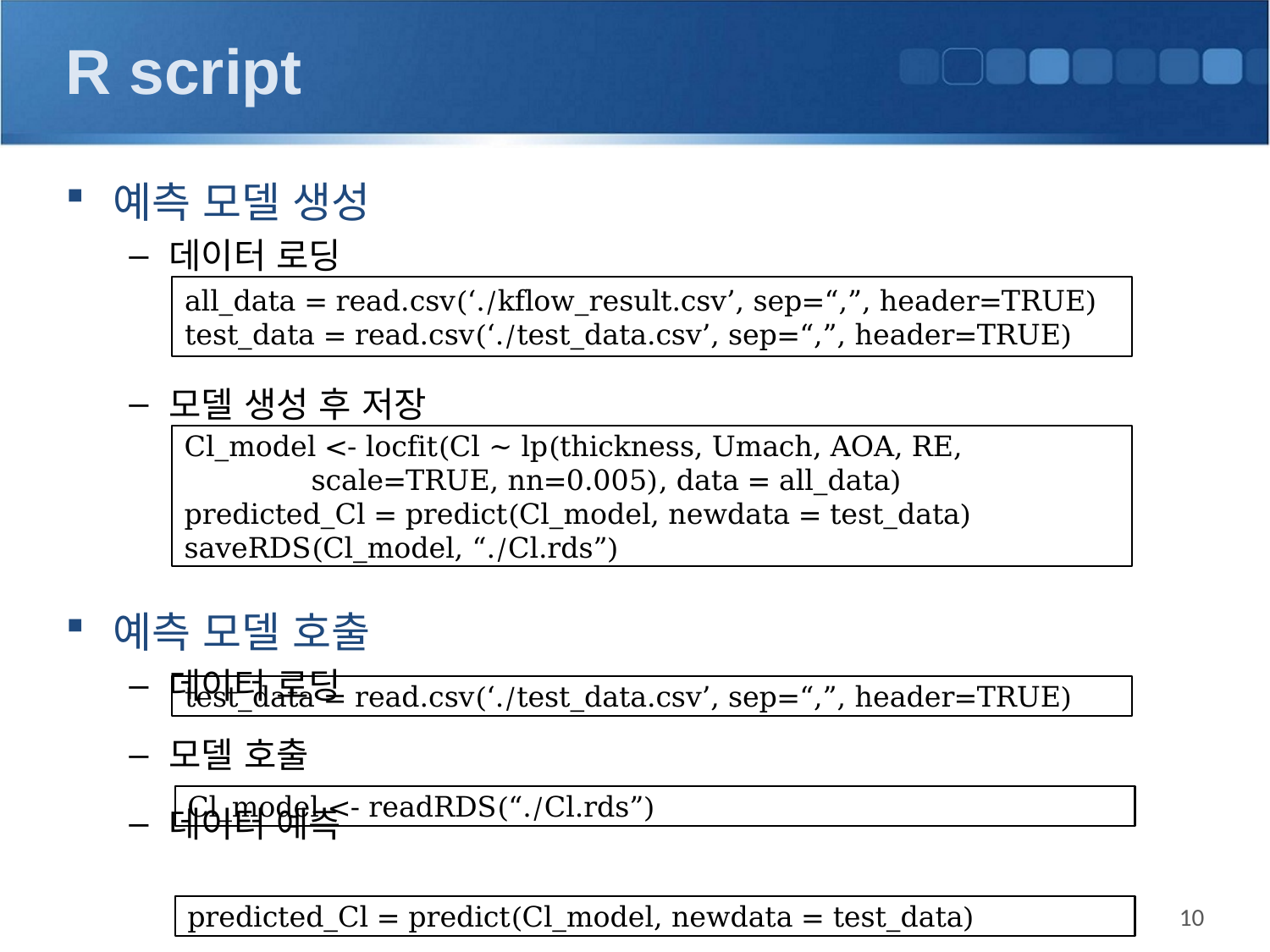

# R script
예측 모델 생성
데이터 로딩

모델 생성 후 저장

예측 모델 호출
데이터 로딩

모델 호출

데이터 예측
all_data = read.csv(‘./kflow_result.csv’, sep=“,”, header=TRUE)
test_data = read.csv(‘./test_data.csv’, sep=“,”, header=TRUE)
Cl_model <- locfit(Cl ~ lp(thickness, Umach, AOA, RE,
	scale=TRUE, nn=0.005), data = all_data)
predicted_Cl = predict(Cl_model, newdata = test_data)
saveRDS(Cl_model, “./Cl.rds”)
test_data = read.csv(‘./test_data.csv’, sep=“,”, header=TRUE)
Cl_model <- readRDS(“./Cl.rds”)
predicted_Cl = predict(Cl_model, newdata = test_data)
10